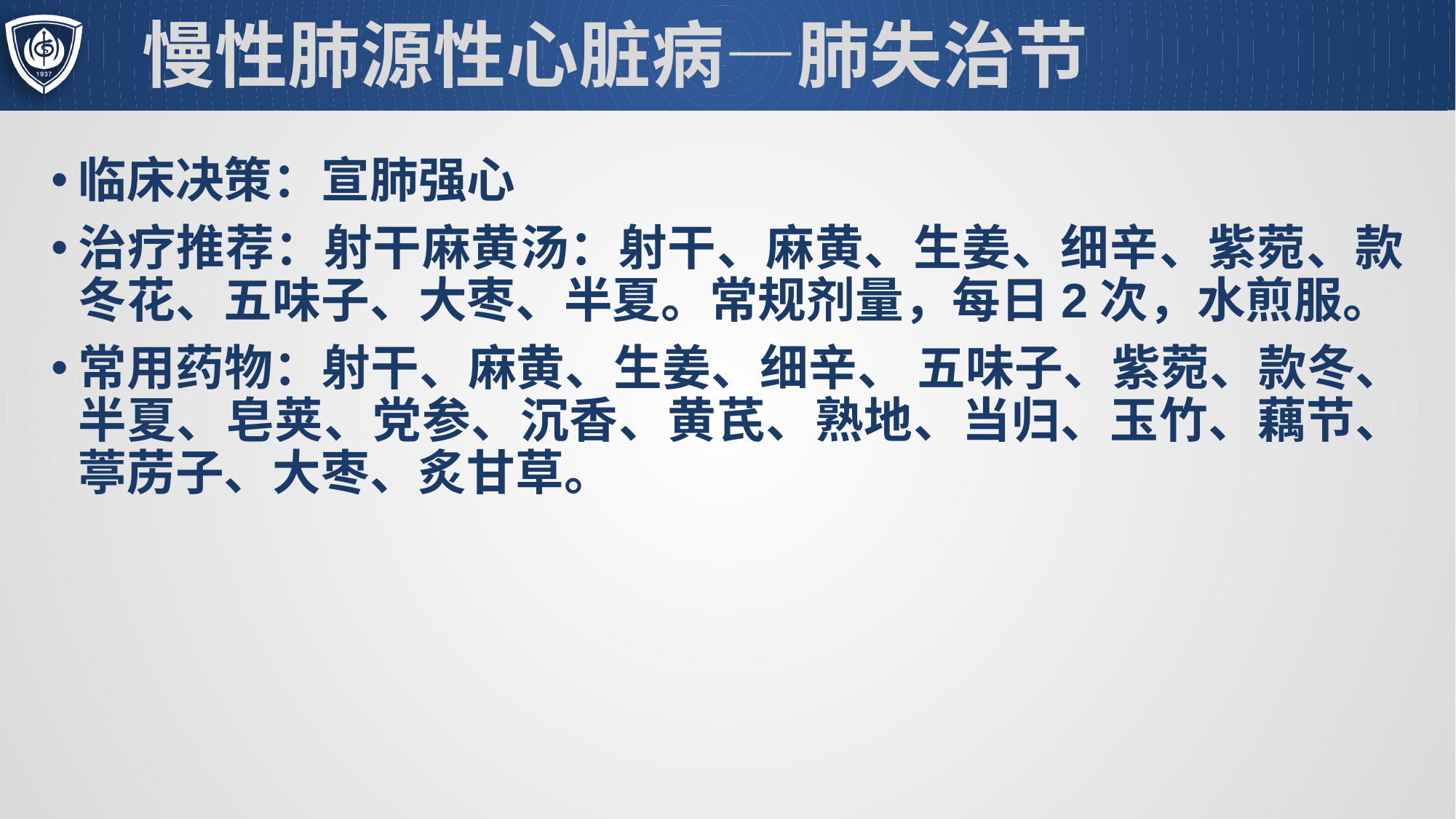

# 慢性肺源性心脏病—肺失治节
临床决策：宣肺强心
治疗推荐：射干麻黄汤：射干、麻黄、生姜、细辛、紫菀、款冬花、五味子、大枣、半夏。常规剂量，每日2次，水煎服。
常用药物：射干、麻黄、生姜、细辛、 五味子、紫菀、款冬、半夏、皂荚、党参、沉香、黄芪、熟地、当归、玉竹、藕节、葶苈子、大枣、炙甘草。